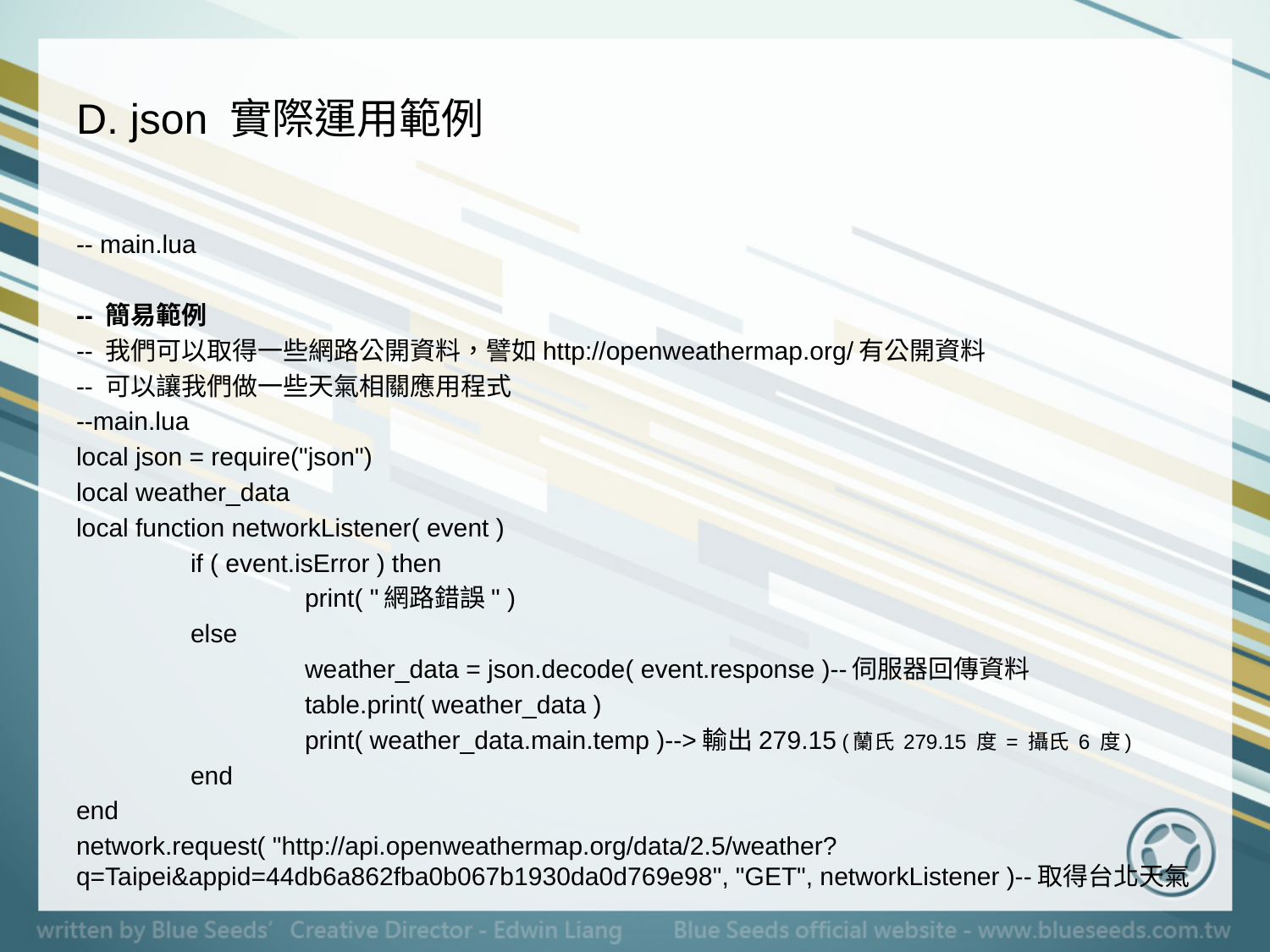

# D. json 實際運用範例
-- main.lua

-- 簡易範例
-- 我們可以取得一些網路公開資料，譬如http://openweathermap.org/有公開資料
-- 可以讓我們做一些天氣相關應用程式
--main.lua
local json = require("json")
local weather_data
local function networkListener( event )
	if ( event.isError ) then
		print( "網路錯誤" )
	else
		weather_data = json.decode( event.response )--伺服器回傳資料
		table.print( weather_data )
		print( weather_data.main.temp )-->輸出279.15 (蘭氏 279.15 度 = 攝氏 6 度)
	end
end
network.request( "http://api.openweathermap.org/data/2.5/weather?q=Taipei&appid=44db6a862fba0b067b1930da0d769e98", "GET", networkListener )--取得台北天氣